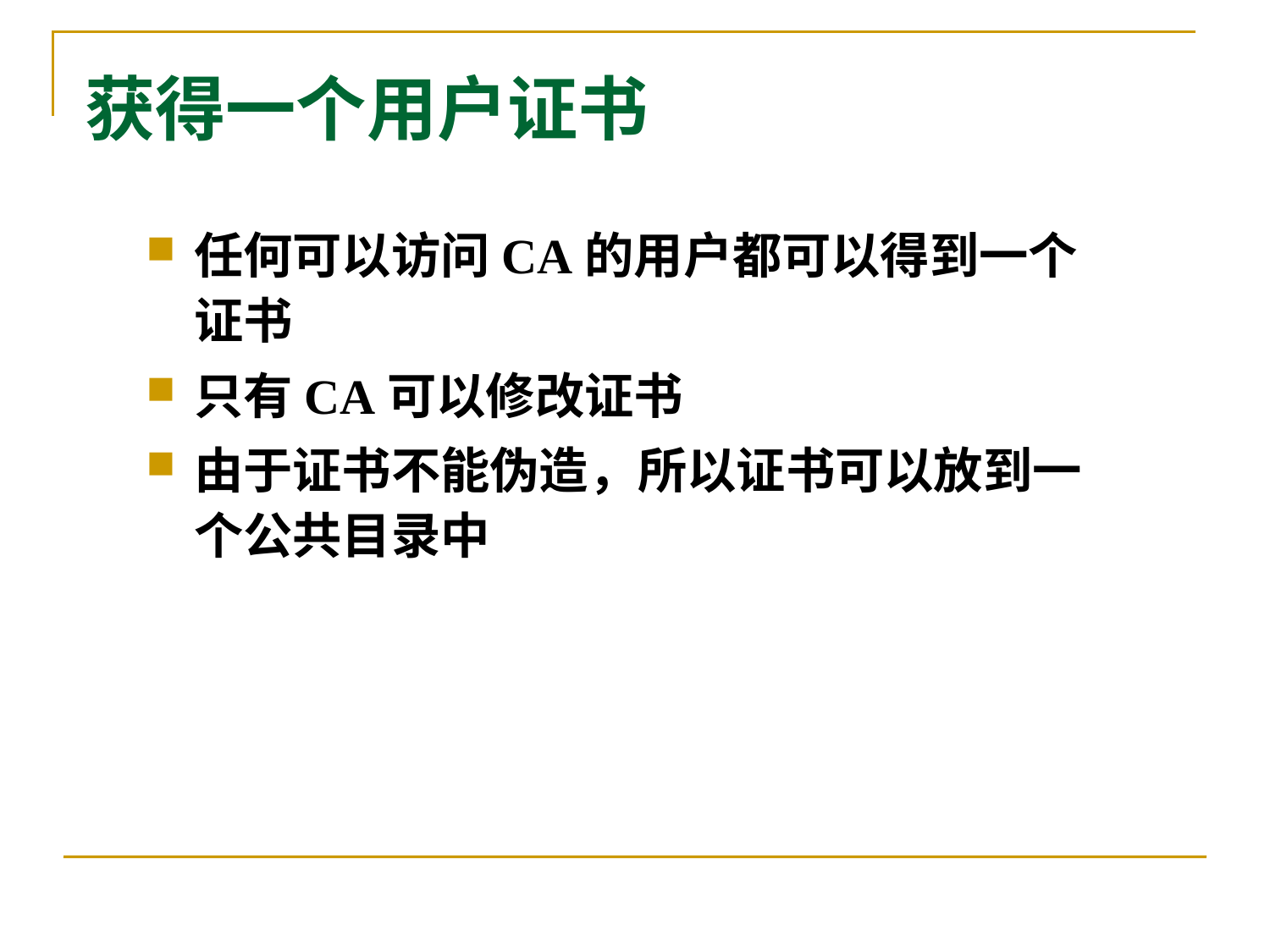

# 获得一个用户证书
任何可以访问CA的用户都可以得到一个证书
只有CA可以修改证书
由于证书不能伪造，所以证书可以放到一个公共目录中

44